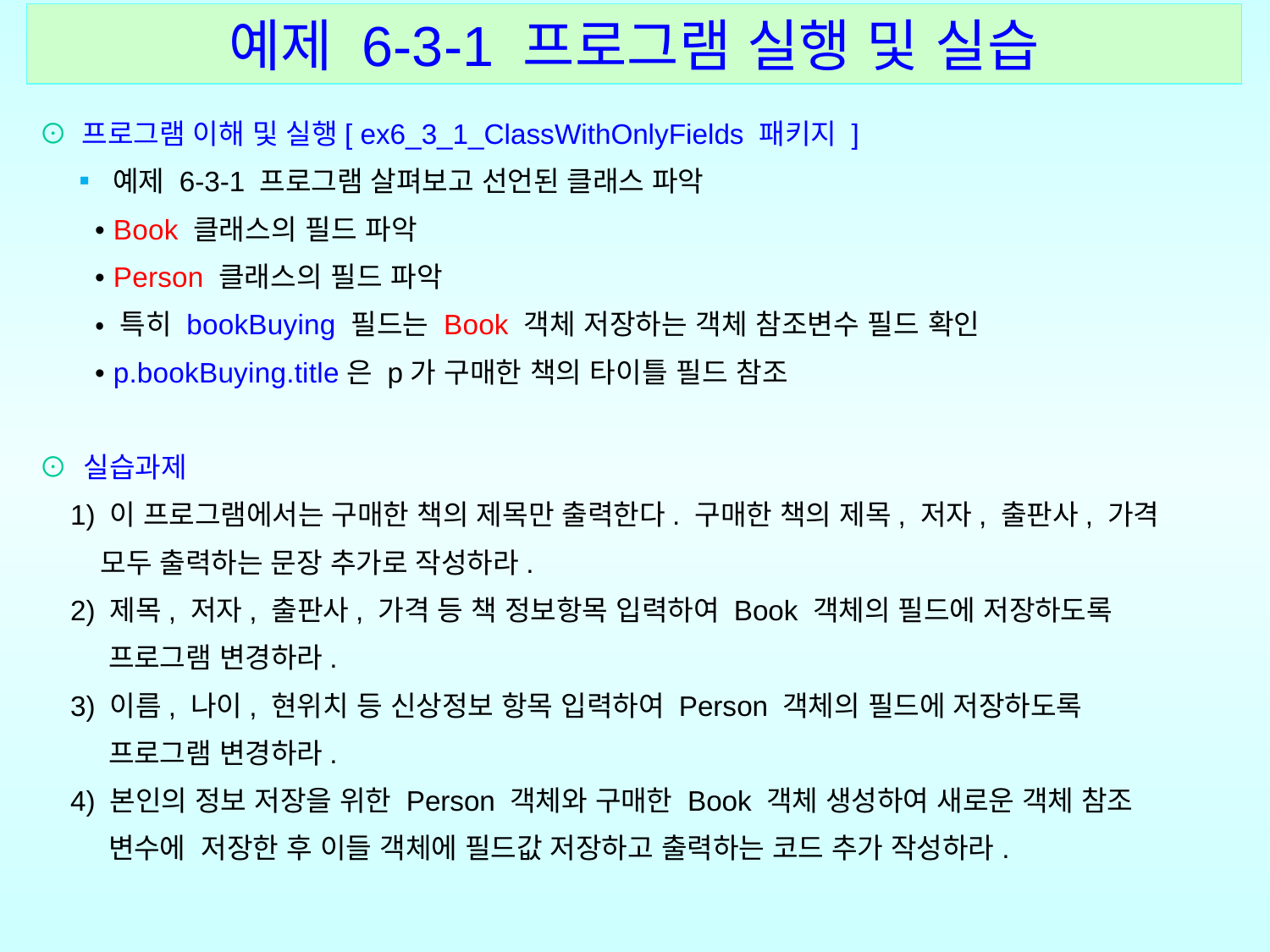

예제 6-3-1 프로그램 실행 및 실습
⊙ 프로그램 이해 및 실행[ ex6_3_1_ClassWithOnlyFields 패키지 ]
    ▪ 예제 6-3-1 프로그램 살펴보고 선언된 클래스 파악
       • Book 클래스의 필드 파악
       • Person 클래스의 필드 파악
       • 특히 bookBuying 필드는 Book 객체 저장하는 객체 참조변수 필드 확인
       • p.bookBuying.title은 p가 구매한 책의 타이틀 필드 참조

⊙ 실습과제
    1) 이 프로그램에서는 구매한 책의 제목만 출력한다. 구매한 책의 제목, 저자, 출판사, 가격
       모두 출력하는 문장 추가로 작성하라.
    2) 제목, 저자, 출판사, 가격 등 책 정보항목 입력하여 Book 객체의 필드에 저장하도록
        프로그램 변경하라.
    3) 이름, 나이, 현위치 등 신상정보 항목 입력하여 Person 객체의 필드에 저장하도록
        프로그램 변경하라.
    4) 본인의 정보 저장을 위한 Person 객체와 구매한 Book 객체 생성하여 새로운 객체 참조
        변수에  저장한 후 이들 객체에 필드값 저장하고 출력하는 코드 추가 작성하라.